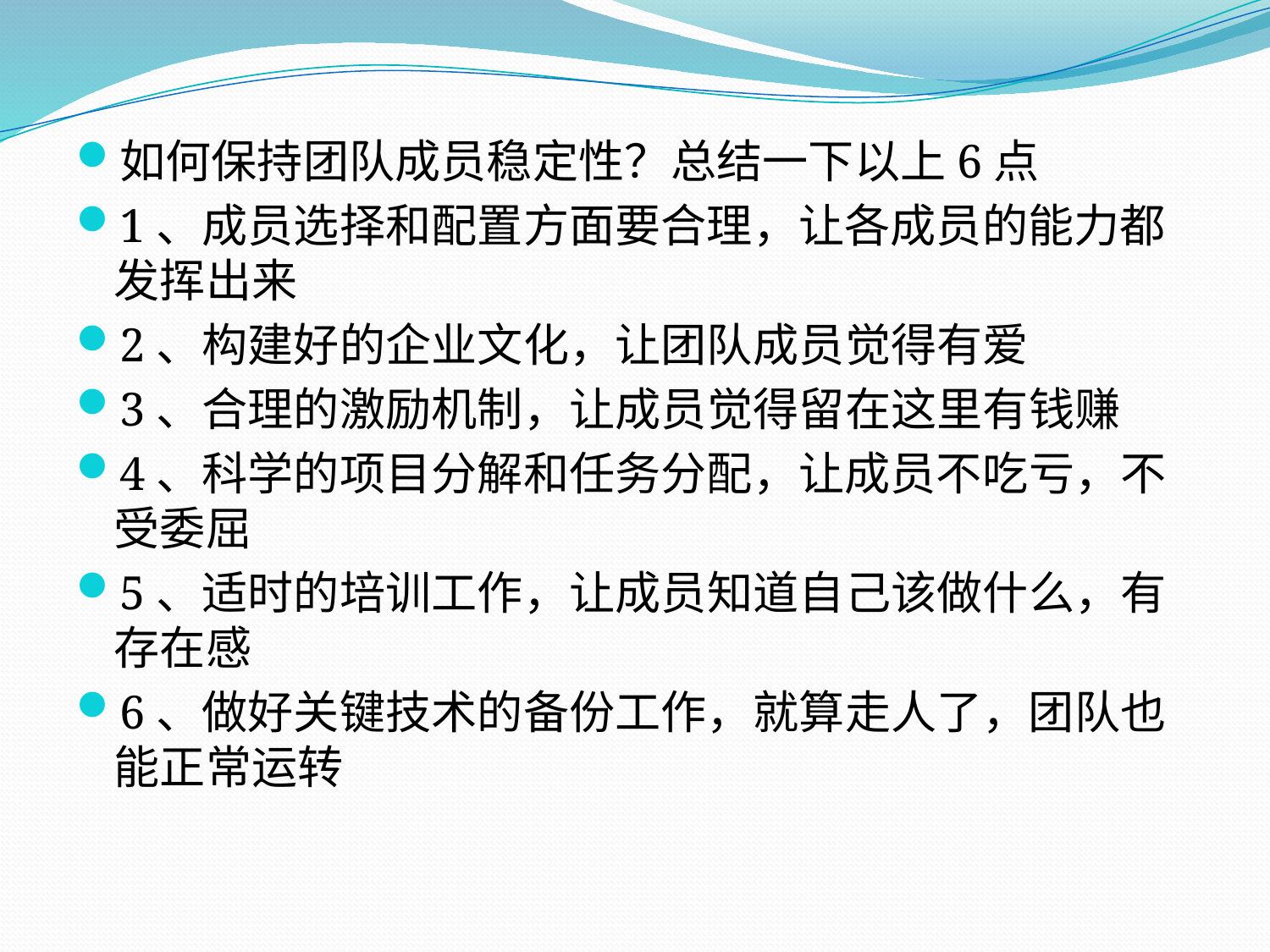

如何保持团队成员稳定性？总结一下以上6点
1、成员选择和配置方面要合理，让各成员的能力都发挥出来
2、构建好的企业文化，让团队成员觉得有爱
3、合理的激励机制，让成员觉得留在这里有钱赚
4、科学的项目分解和任务分配，让成员不吃亏，不受委屈
5、适时的培训工作，让成员知道自己该做什么，有存在感
6、做好关键技术的备份工作，就算走人了，团队也能正常运转